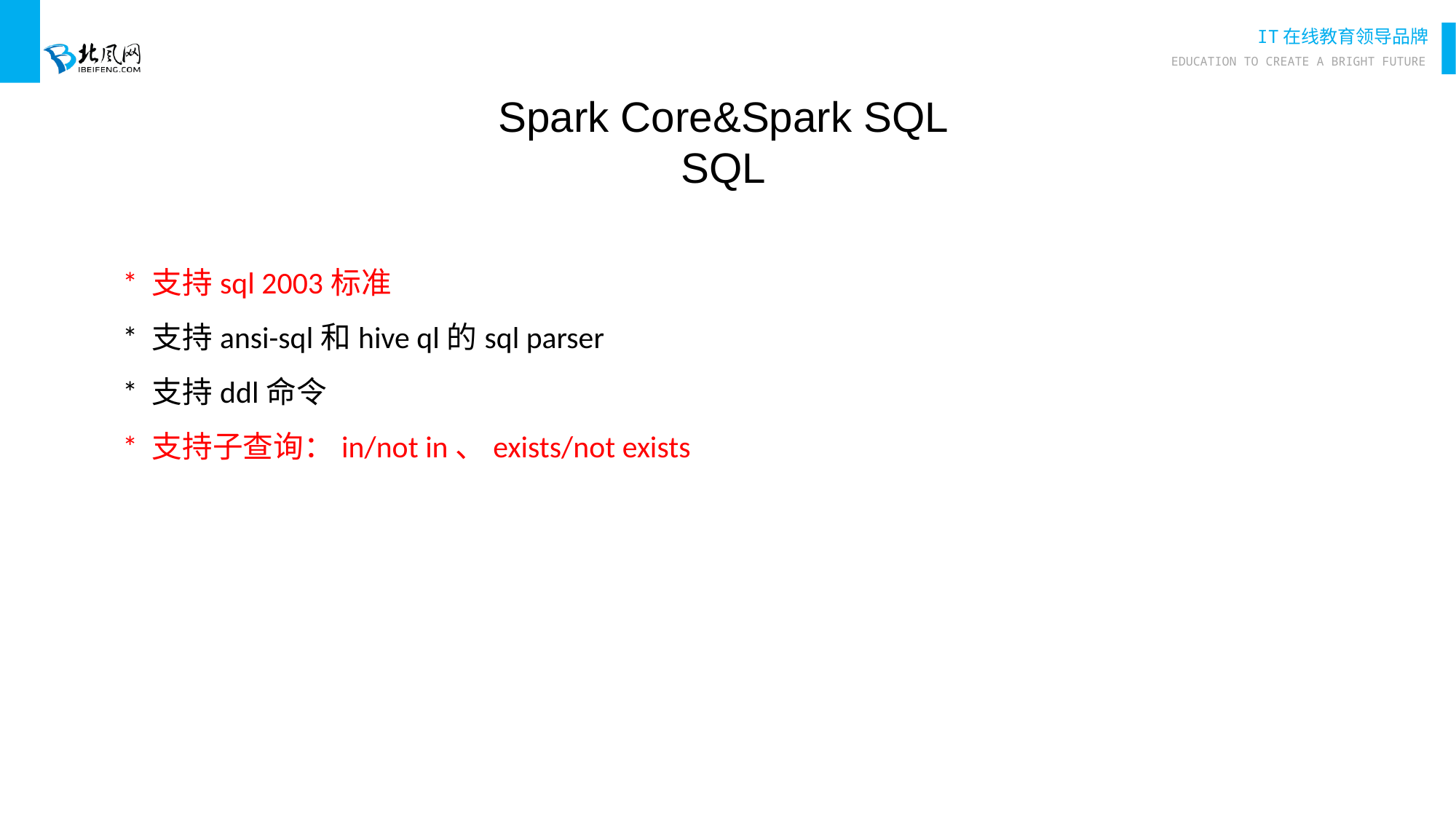

Spark Core&Spark SQL
SQL
* 支持sql 2003标准
* 支持ansi-sql和hive ql的sql parser
* 支持ddl命令
* 支持子查询：in/not in、exists/not exists